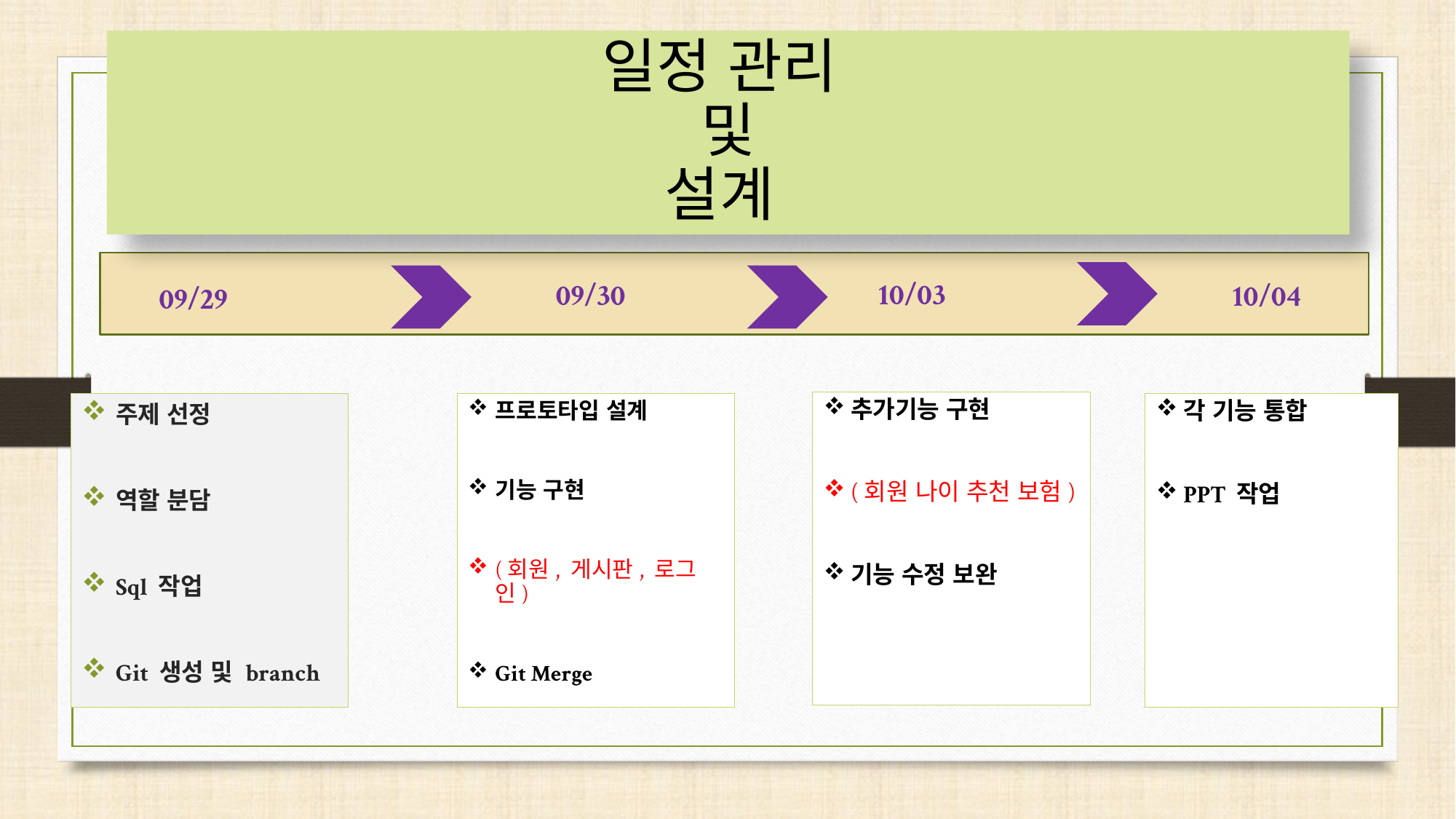

# 일정 관리 및 설계

10/03
09/30
10/04
09/29
추가기능 구현

(회원 나이 추천 보험)

기능 수정 보완

주제 선정

역할 분담

Sql 작업

Git 생성 및 branch

프로토타입 설계

기능 구현

(회원, 게시판, 로그인)

Git Merge

각 기능 통합

PPT 작업